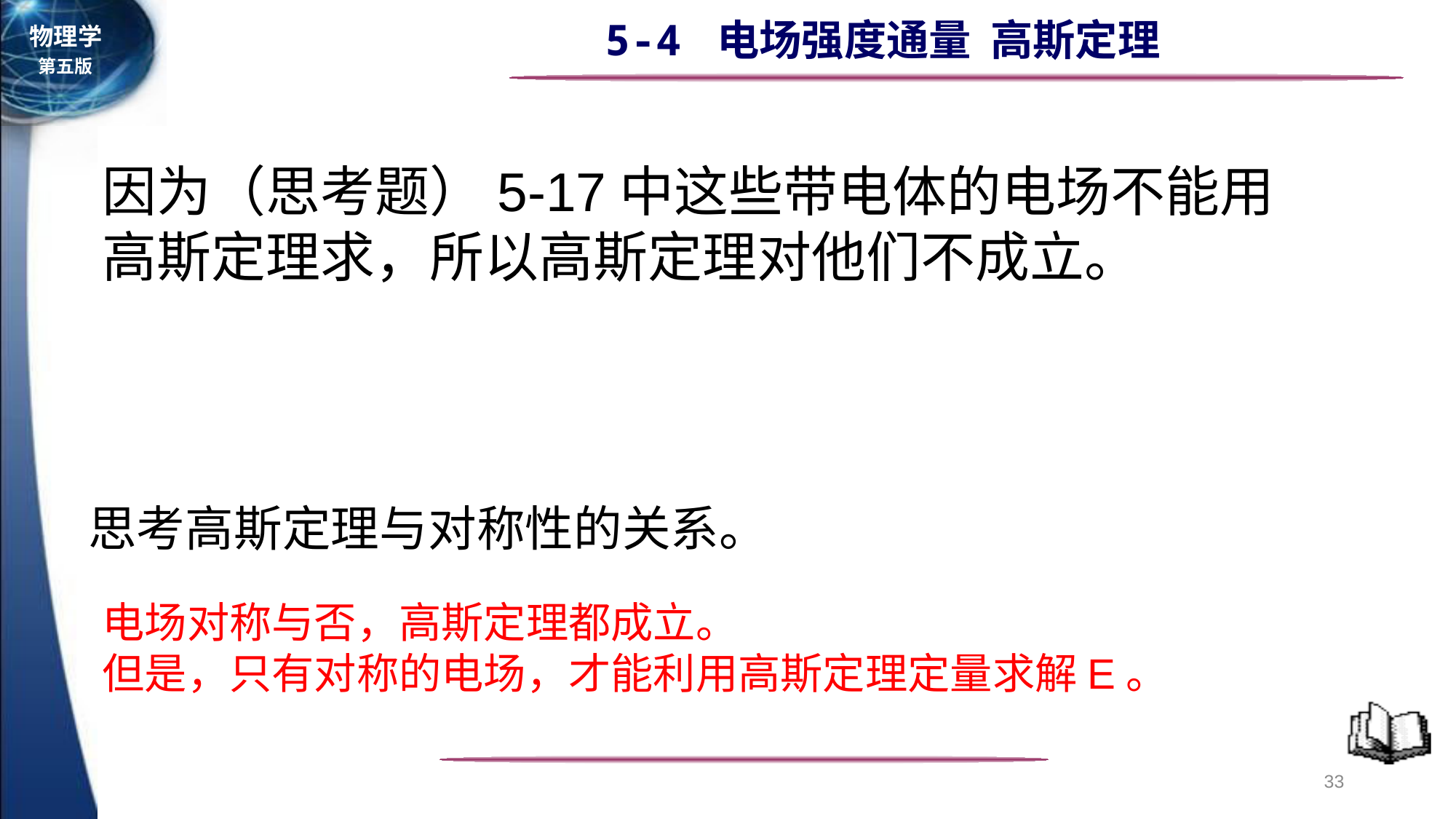

因为（思考题）5-17中这些带电体的电场不能用高斯定理求，所以高斯定理对他们不成立。
思考高斯定理与对称性的关系。
电场对称与否，高斯定理都成立。
但是，只有对称的电场，才能利用高斯定理定量求解E。
33